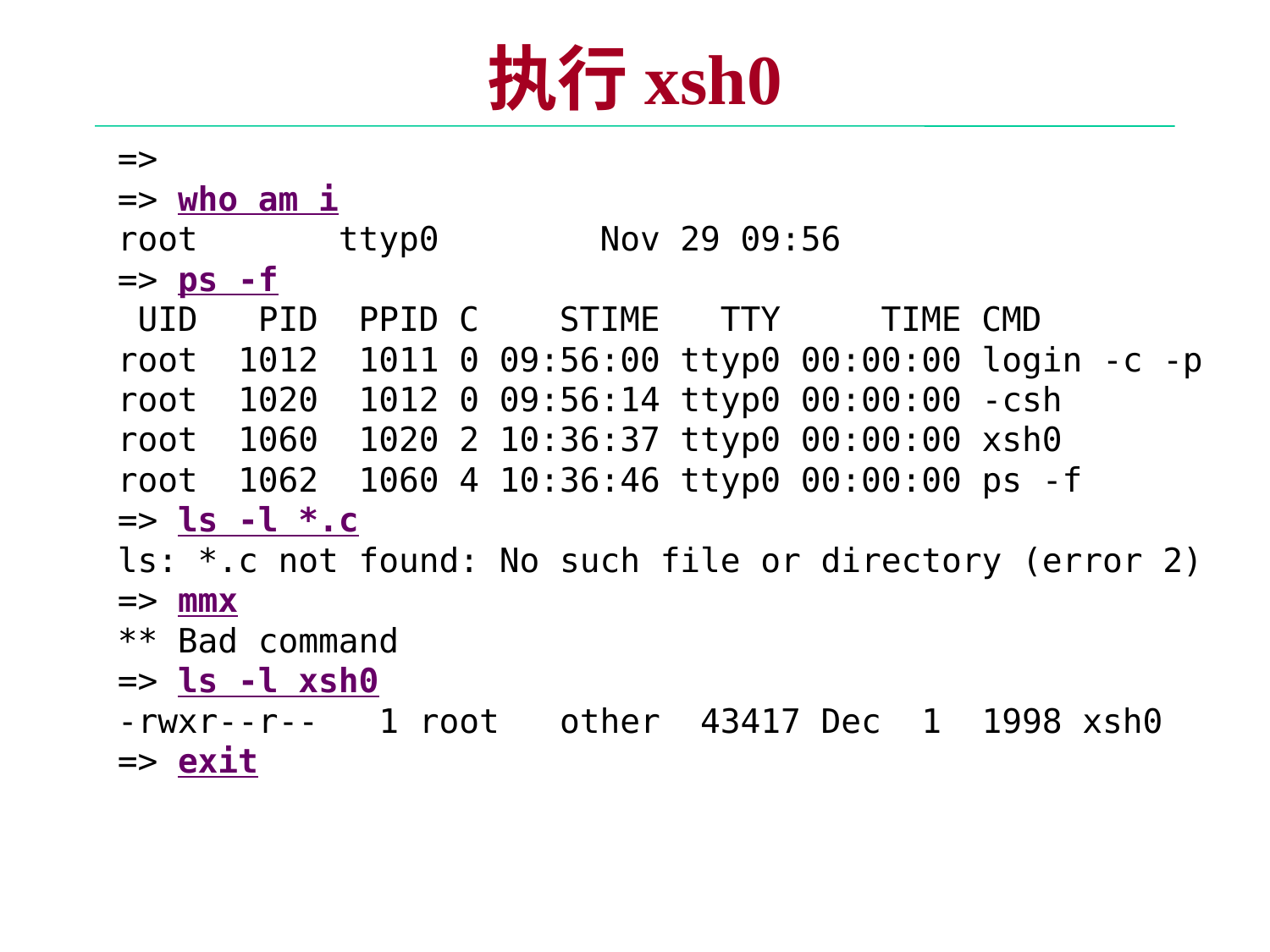

# 执行xsh0
=>
=> who am i
root       ttyp0        Nov 29 09:56
=> ps -f
 UID   PID  PPID C    STIME   TTY     TIME CMD
root  1012  1011 0 09:56:00 ttyp0 00:00:00 login -c -p
root  1020  1012 0 09:56:14 ttyp0 00:00:00 -csh
root  1060  1020 2 10:36:37 ttyp0 00:00:00 xsh0
root  1062  1060 4 10:36:46 ttyp0 00:00:00 ps -f
=> ls -l *.c
ls: *.c not found: No such file or directory (error 2)
=> mmx
** Bad command
=> ls -l xsh0
-rwxr--r--   1 root   other  43417 Dec  1  1998 xsh0
=> exit